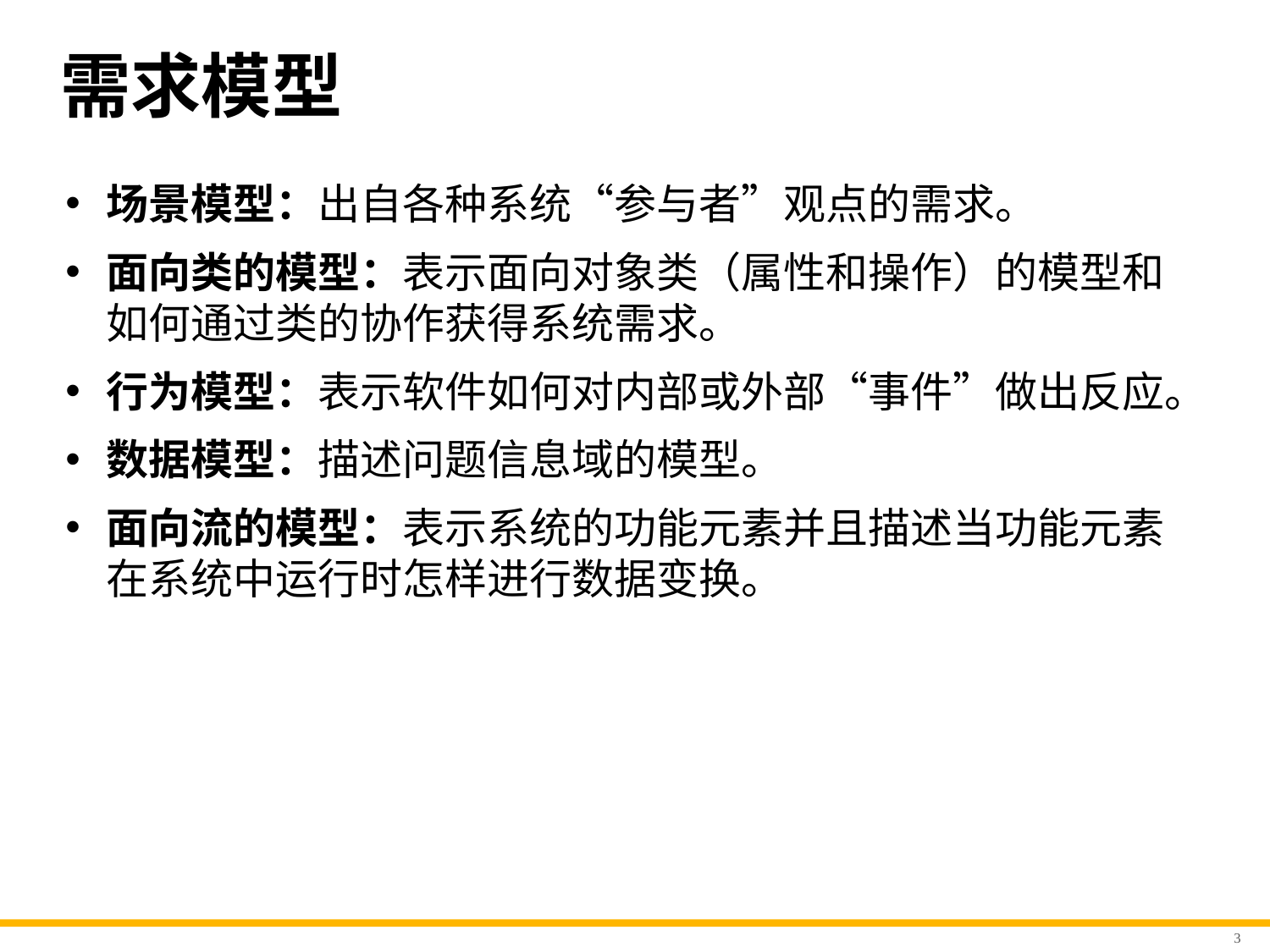

# 需求模型
场景模型：出自各种系统“参与者”观点的需求。
面向类的模型：表示面向对象类（属性和操作）的模型和如何通过类的协作获得系统需求。
行为模型：表示软件如何对内部或外部“事件”做出反应。
数据模型：描述问题信息域的模型。
面向流的模型：表示系统的功能元素并且描述当功能元素在系统中运行时怎样进行数据变换。
3